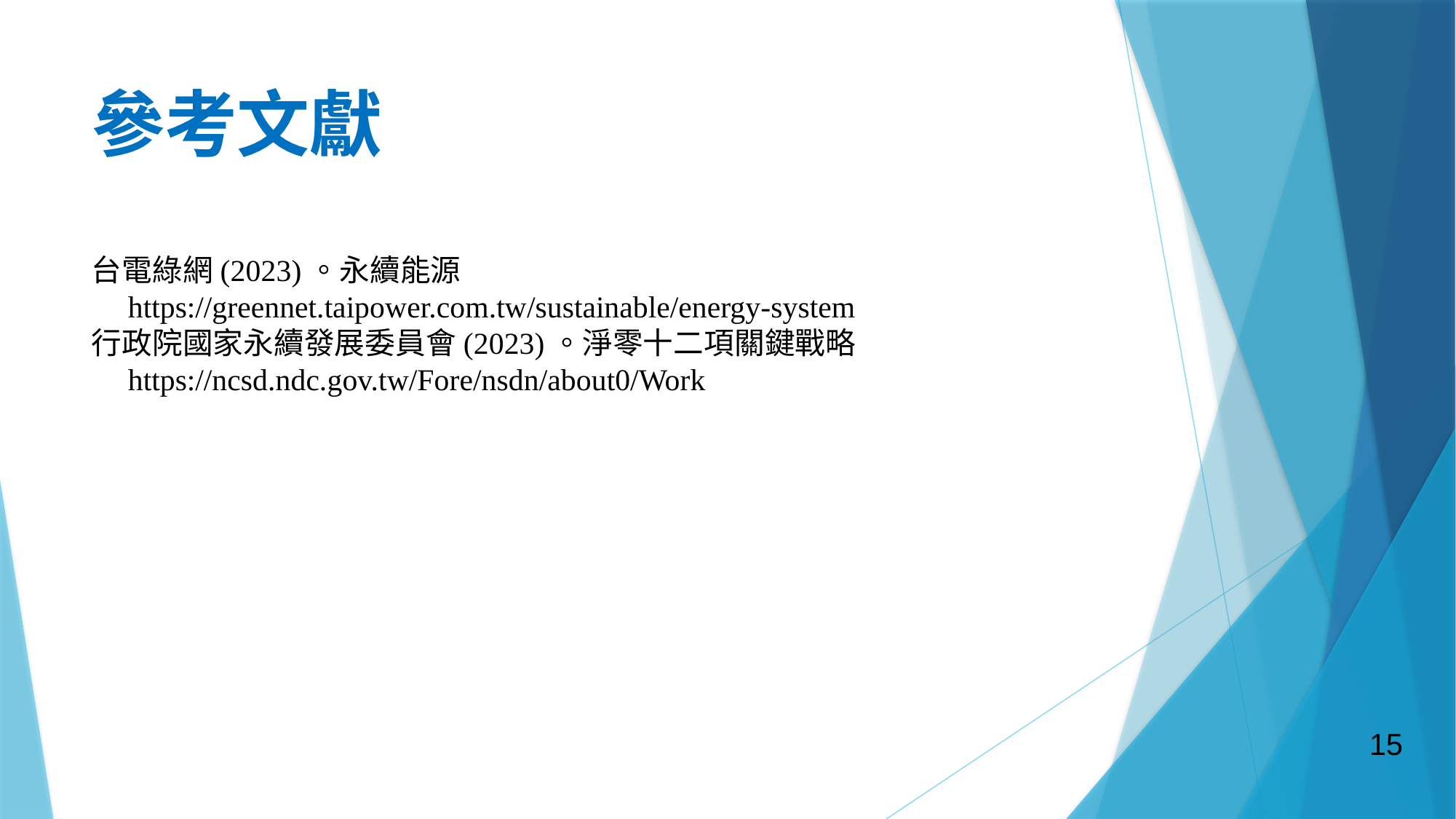

# 參考文獻
台電綠網(2023)。永續能源
	https://greennet.taipower.com.tw/sustainable/energy-system
行政院國家永續發展委員會(2023)。淨零十二項關鍵戰略
	https://ncsd.ndc.gov.tw/Fore/nsdn/about0/Work
15